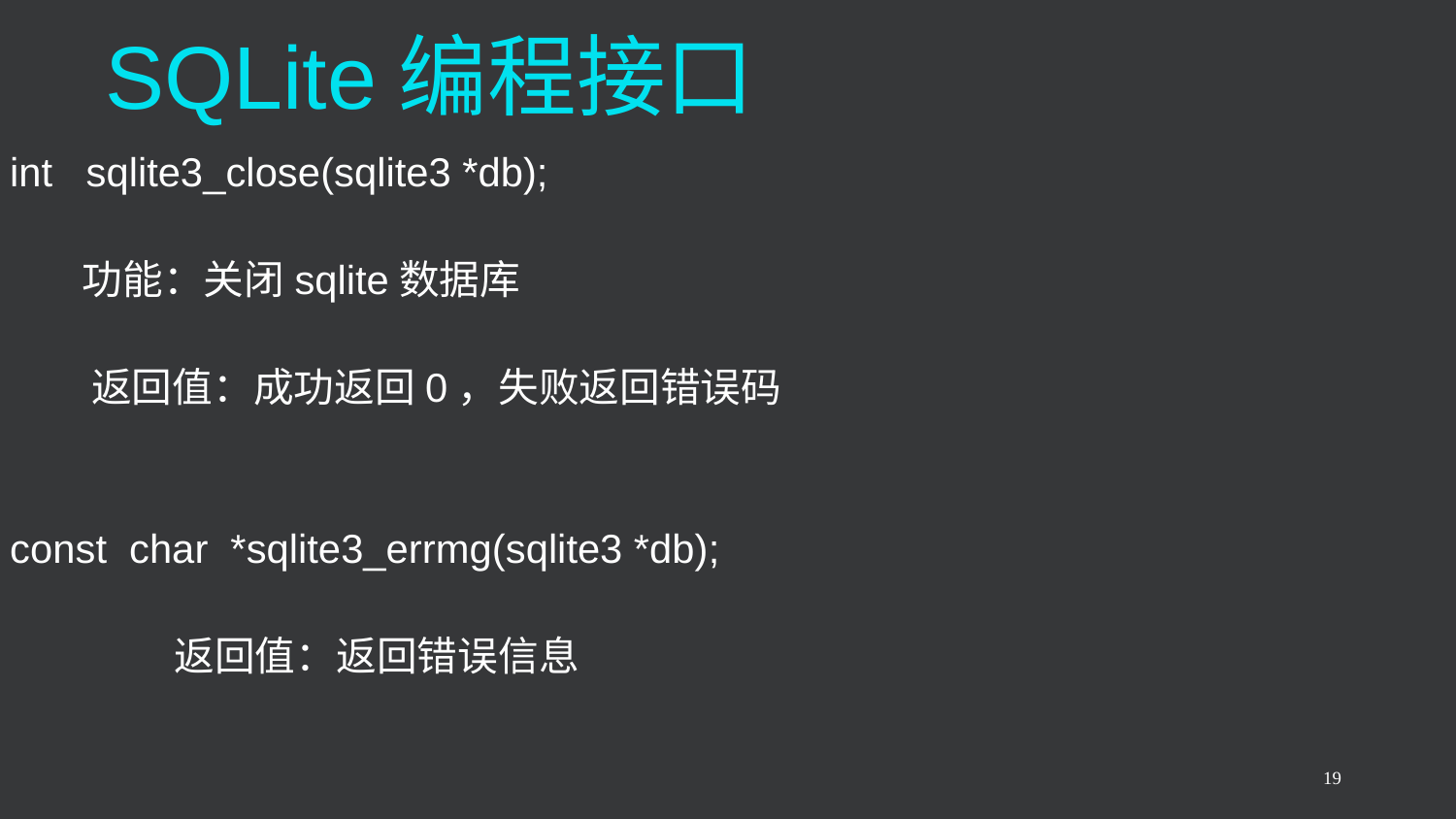

# SQLite编程接口
int   sqlite3_close(sqlite3 *db);

       功能：关闭sqlite数据库

        返回值：成功返回0，失败返回错误码

const  char  *sqlite3_errmg(sqlite3 *db);

    	 返回值：返回错误信息

19